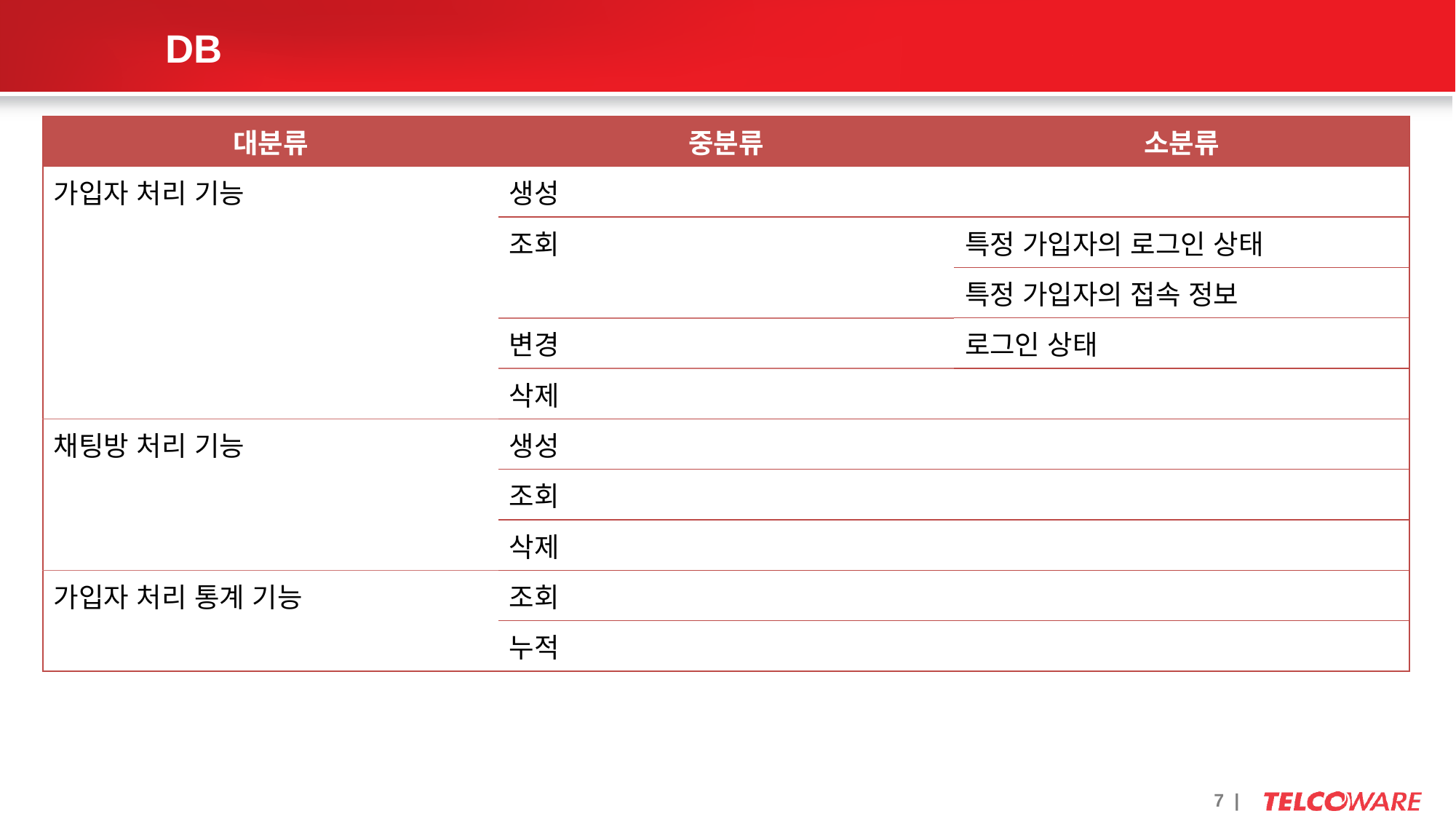

# DB
| 대분류 | 중분류 | 소분류 |
| --- | --- | --- |
| 가입자 처리 기능 | 생성 |  |
|  | 조회 | 특정 가입자의 로그인 상태 |
|  |  | 특정 가입자의 접속 정보 |
|  | 변경 | 로그인 상태 |
|  | 삭제 |  |
| 채팅방 처리 기능 | 생성 |  |
|  | 조회 |  |
|  | 삭제 |  |
| 가입자 처리 통계 기능 | 조회 |  |
|  | 누적 |  |